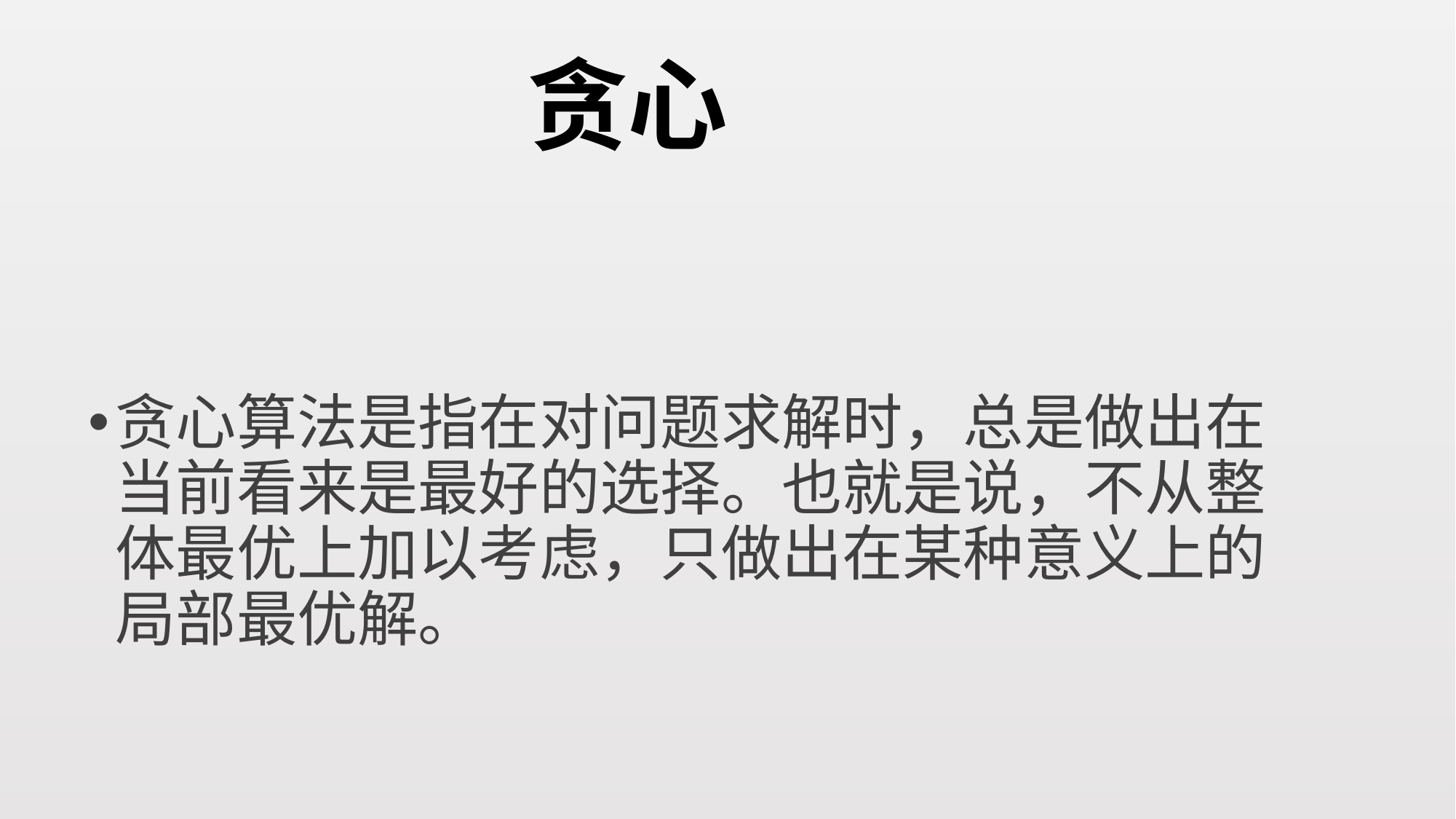

# 贪心

贪心算法是指在对问题求解时，总是做出在当前看来是最好的选择。也就是说，不从整体最优上加以考虑，只做出在某种意义上的局部最优解。